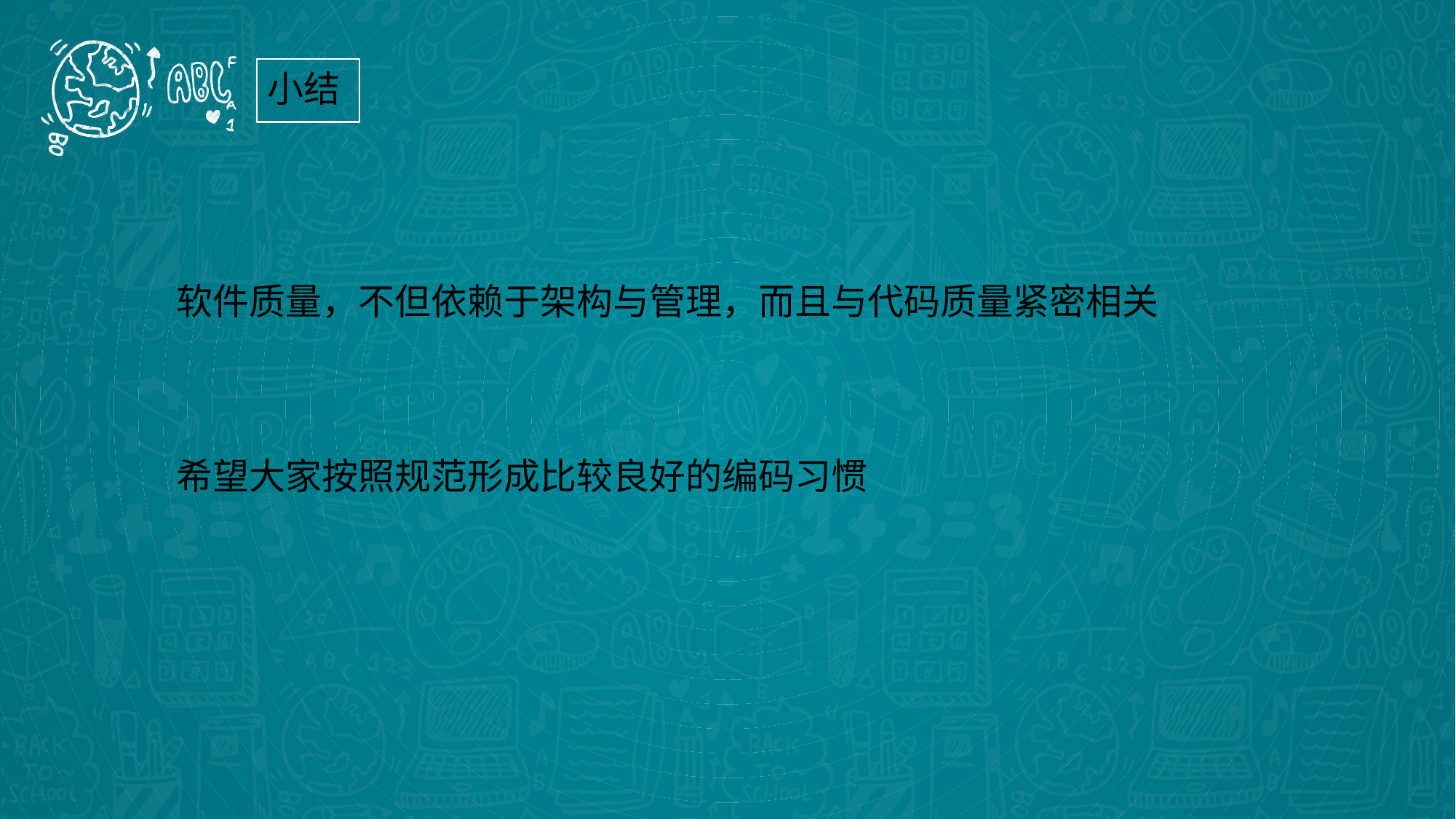

小结
软件质量，不但依赖于架构与管理，而且与代码质量紧密相关

希望大家按照规范形成比较良好的编码习惯